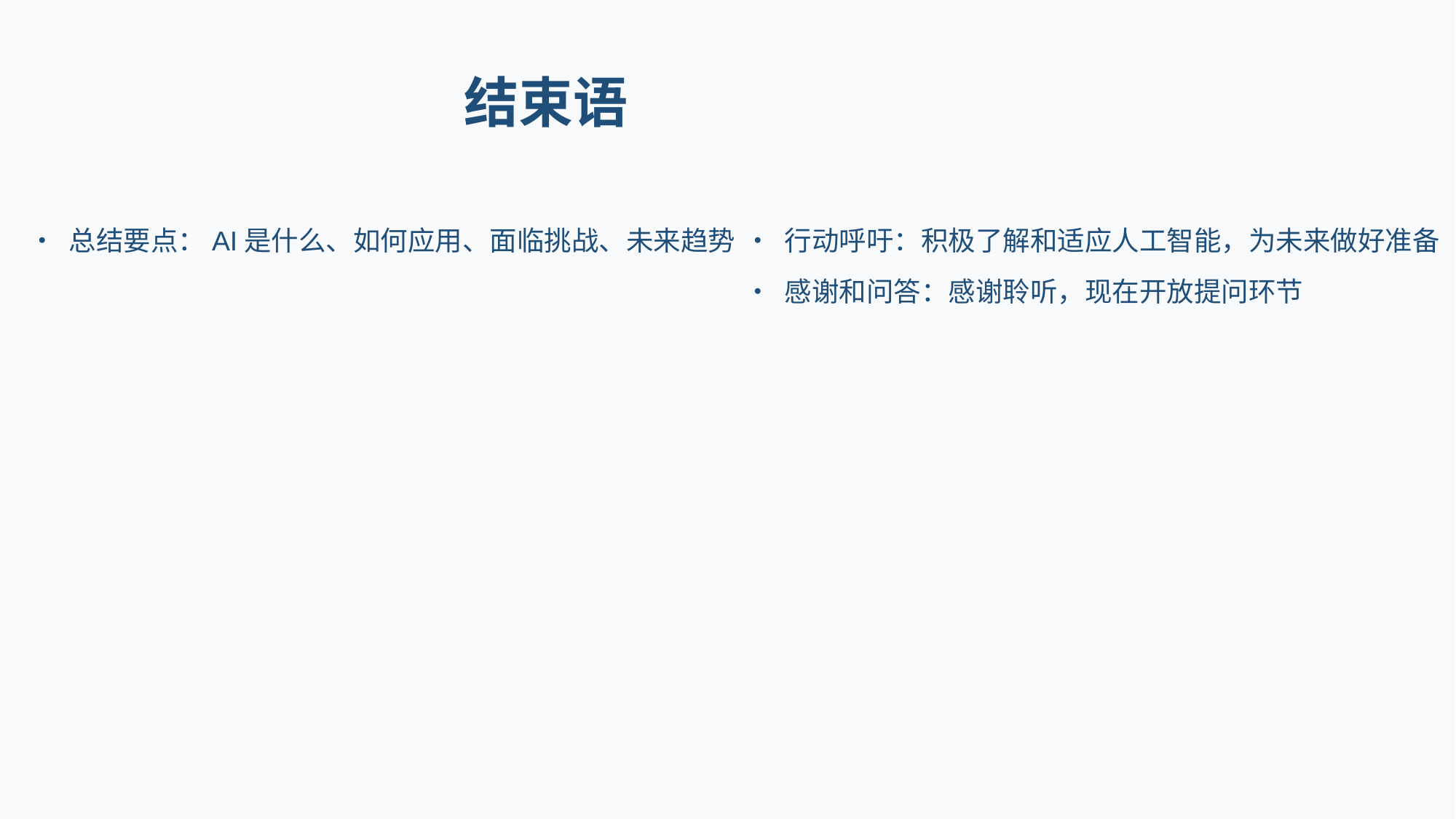

# 结束语

• 总结要点：AI是什么、如何应用、面临挑战、未来趋势
• 行动呼吁：积极了解和适应人工智能，为未来做好准备
• 感谢和问答：感谢聆听，现在开放提问环节